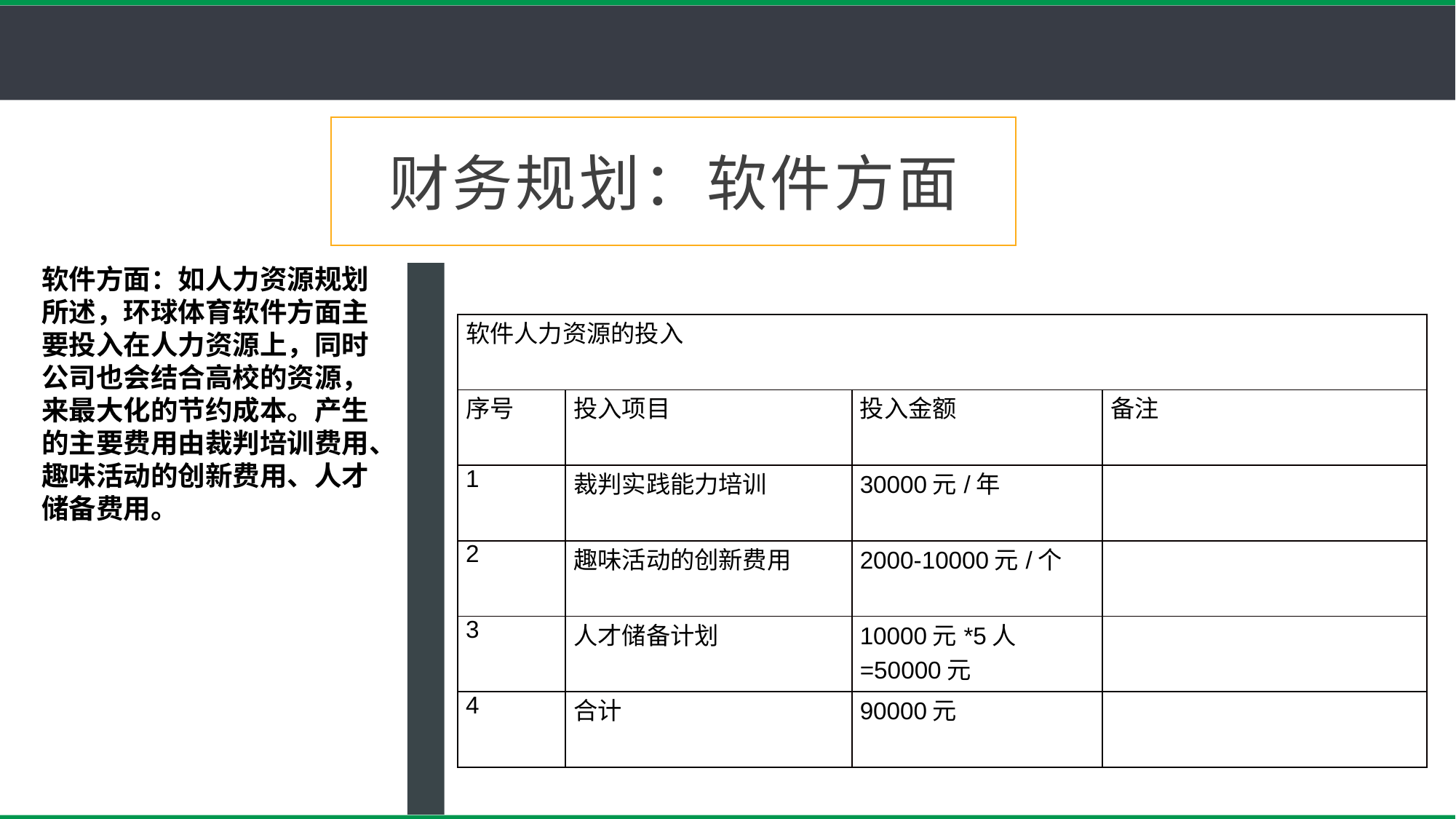

财务规划：软件方面
软件方面：如人力资源规划所述，环球体育软件方面主要投入在人力资源上，同时公司也会结合高校的资源，来最大化的节约成本。产生的主要费用由裁判培训费用、趣味活动的创新费用、人才储备费用。

02
| 软件人力资源的投入 |  |  |  |
| --- | --- | --- | --- |
| 序号 | 投入项目 | 投入金额 | 备注 |
| 1 | 裁判实践能力培训 | 30000元/年 |  |
| 2 | 趣味活动的创新费用 | 2000-10000元/个 |  |
| 3 | 人才储备计划 | 10000元\*5人=50000元 |  |
| 4 | 合计 | 90000元 |  |
03
03
04